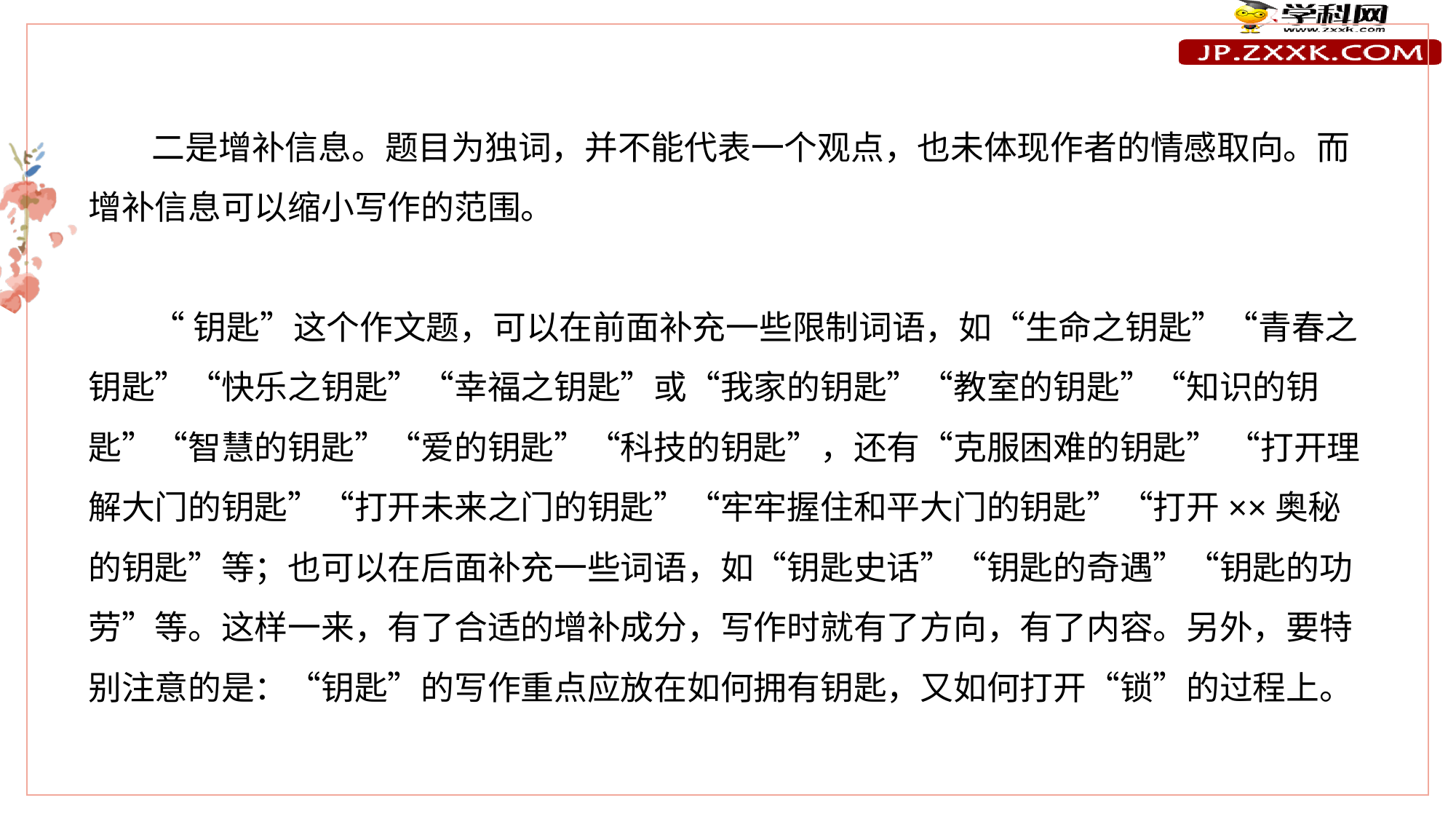

二是增补信息。题目为独词，并不能代表一个观点，也未体现作者的情感取向。而增补信息可以缩小写作的范围。

“钥匙”这个作文题，可以在前面补充一些限制词语，如“生命之钥匙”“青春之钥匙”“快乐之钥匙”“幸福之钥匙”或“我家的钥匙”“教室的钥匙”“知识的钥匙”“智慧的钥匙”“爱的钥匙”“科技的钥匙”，还有“克服困难的钥匙” “打开理解大门的钥匙”“打开未来之门的钥匙”“牢牢握住和平大门的钥匙”“打开××奥秘的钥匙”等；也可以在后面补充一些词语，如“钥匙史话”“钥匙的奇遇”“钥匙的功劳”等。这样一来，有了合适的增补成分，写作时就有了方向，有了内容。另外，要特别注意的是：“钥匙”的写作重点应放在如何拥有钥匙，又如何打开“锁”的过程上。